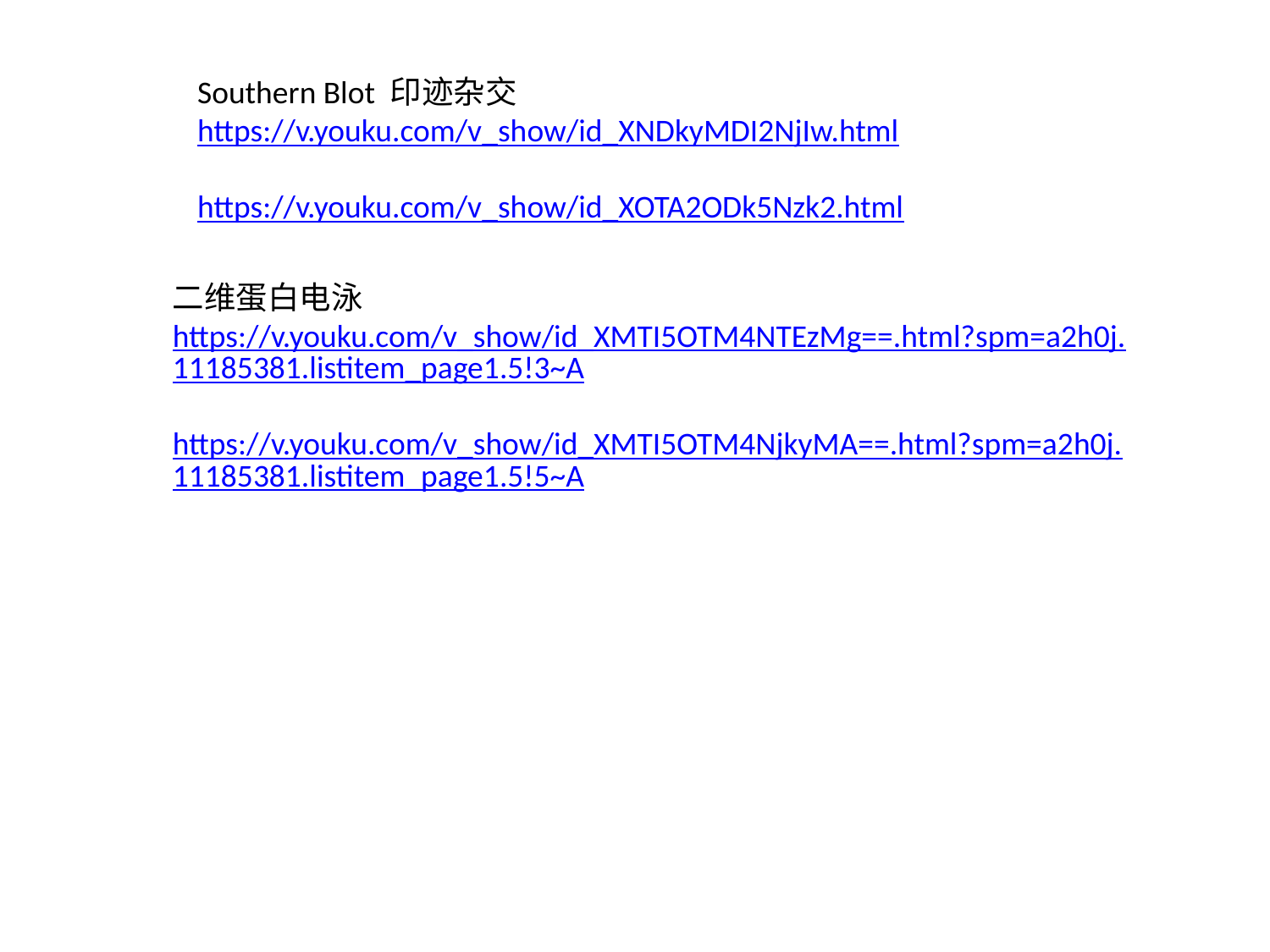

Southern Blot 印迹杂交
https://v.youku.com/v_show/id_XNDkyMDI2NjIw.html

https://v.youku.com/v_show/id_XOTA2ODk5Nzk2.html

二维蛋白电泳https://v.youku.com/v_show/id_XMTI5OTM4NTEzMg==.html?spm=a2h0j.11185381.listitem_page1.5!3~A

https://v.youku.com/v_show/id_XMTI5OTM4NjkyMA==.html?spm=a2h0j.11185381.listitem_page1.5!5~A